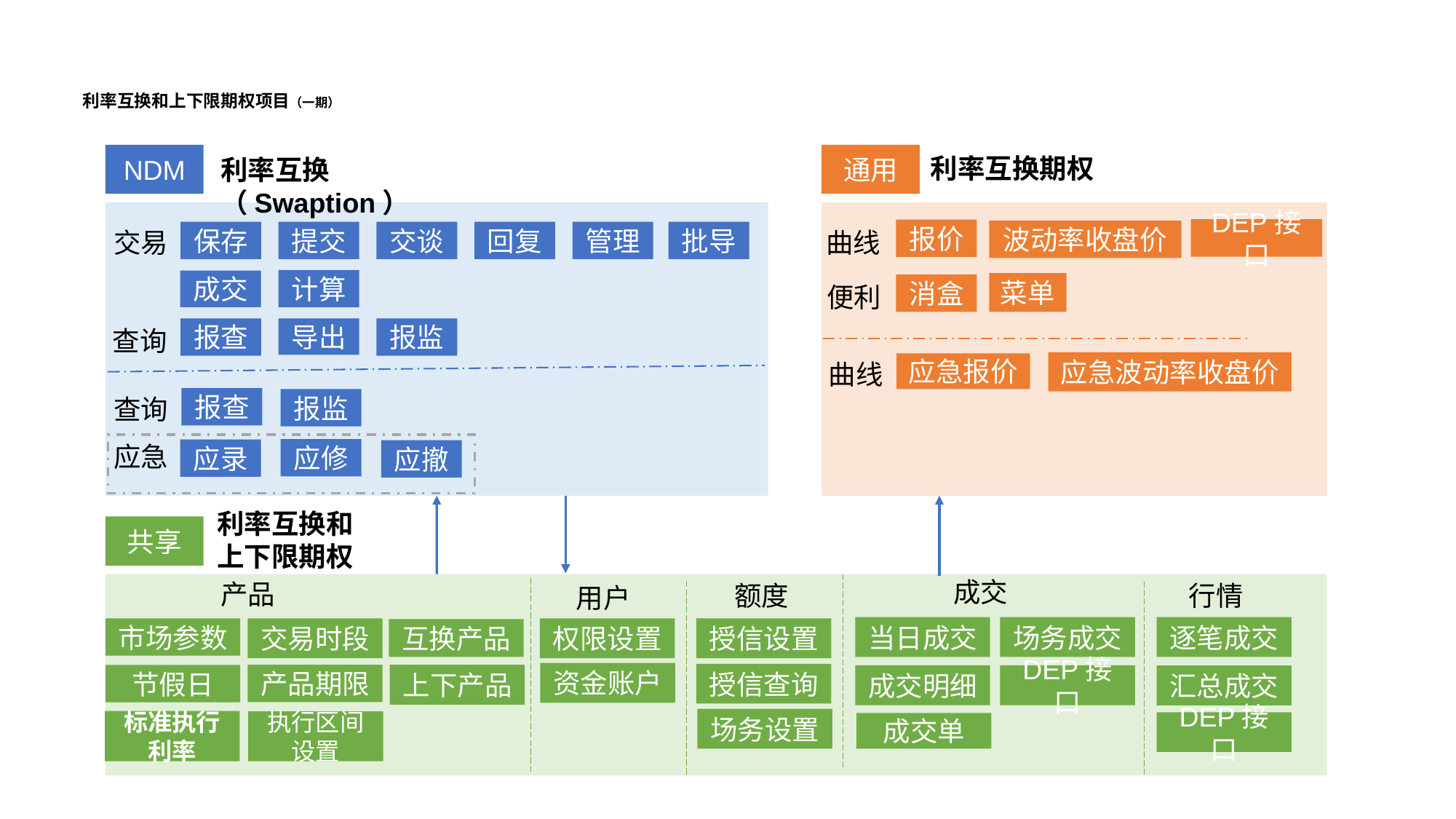

# 利率互换和上下限期权项目（一期）
NDM
通用
利率互换期权
利率互换（Swaption）

DEP接口
报价
交易
曲线
波动率收盘价
保存
提交
交谈
回复
管理

批导

计算

成交

菜单
消盒
便利
报查
导出
报监
查询
曲线
应急波动率收盘价
应急报价
查询
报查
报监
应急

应修
应录
应撤
利率互换和上下限期权
共享
成交
产品
额度
行情

用户
当日成交
场务成交
逐笔成交
交易时段
授信设置
市场参数
权限设置
互换产品
资金账户
授信查询
产品期限
上下产品
节假日
成交明细
DEP接口
汇总成交
场务设置
标准执行利率
执行区间设置
DEP接口
成交单